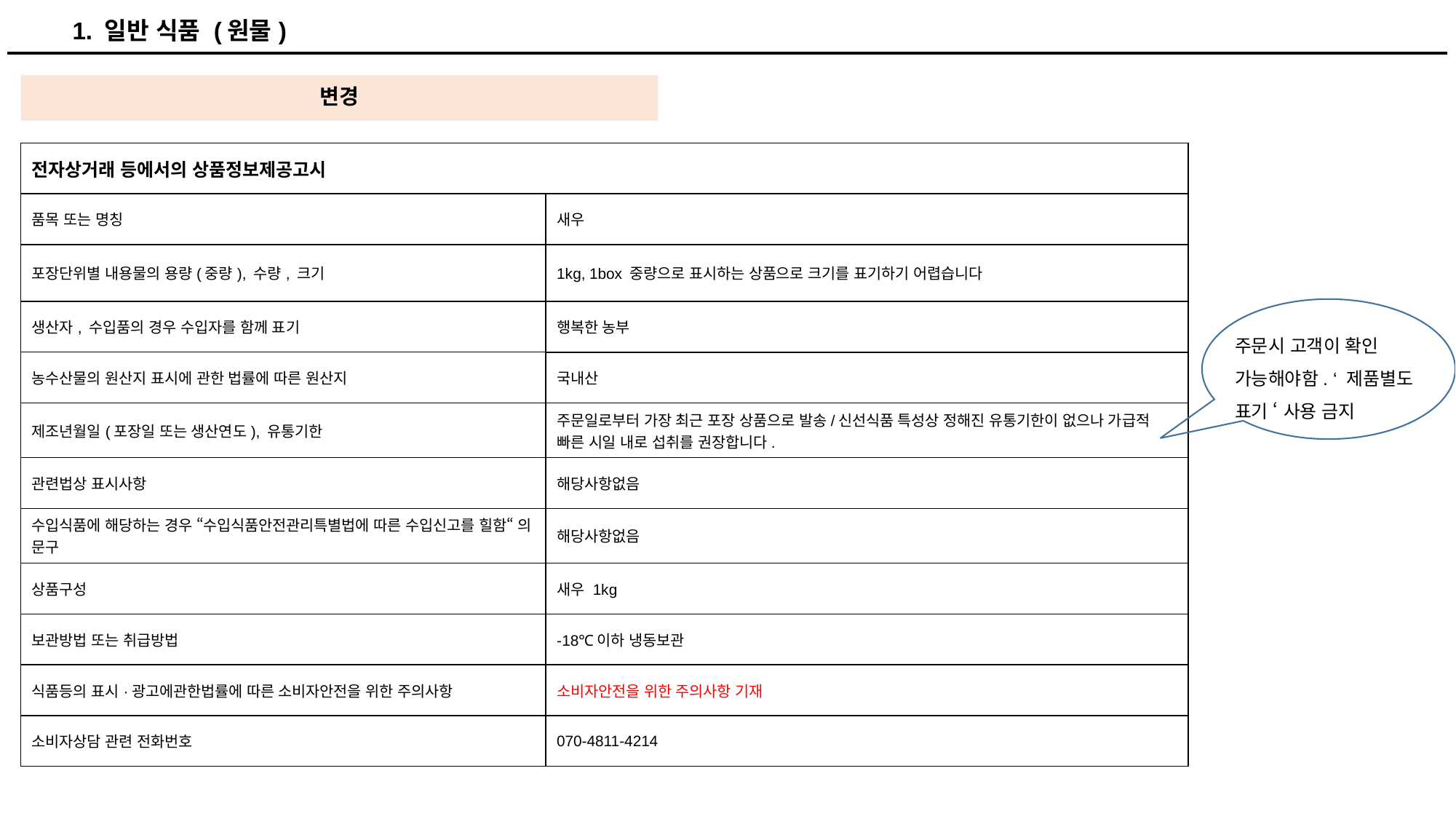

| 1. 일반 식품 (원물) |
| --- |
변경
| 전자상거래 등에서의 상품정보제공고시 |  |
| --- | --- |
| 품목 또는 명칭 | 새우 |
| 포장단위별 내용물의 용량(중량), 수량, 크기 | 1kg, 1box 중량으로 표시하는 상품으로 크기를 표기하기 어렵습니다 |
| 생산자, 수입품의 경우 수입자를 함께 표기 | 행복한 농부 |
| 농수산물의 원산지 표시에 관한 법률에 따른 원산지 | 국내산 |
| 제조년월일(포장일 또는 생산연도), 유통기한 | 주문일로부터 가장 최근 포장 상품으로 발송/신선식품 특성상 정해진 유통기한이 없으나 가급적 빠른 시일 내로 섭취를 권장합니다. |
| 관련법상 표시사항 | 해당사항없음 |
| 수입식품에 해당하는 경우 “수입식품안전관리특별법에 따른 수입신고를 힐함“ 의 문구 | 해당사항없음 |
| 상품구성 | 새우 1kg |
| 보관방법 또는 취급방법 | -18℃이하 냉동보관 |
| 식품등의 표시·광고에관한법률에 따른 소비자안전을 위한 주의사항 | 소비자안전을 위한 주의사항 기재 |
| 소비자상담 관련 전화번호 | 070-4811-4214 |
|  |  |
| --- | --- |
|  |  |
|  |  |
|  |  |
|  |  |
|  |  |
|  |  |
|  |  |

주문시 고객이 확인 가능해야함. ‘ 제품별도 표기 ‘ 사용 금지